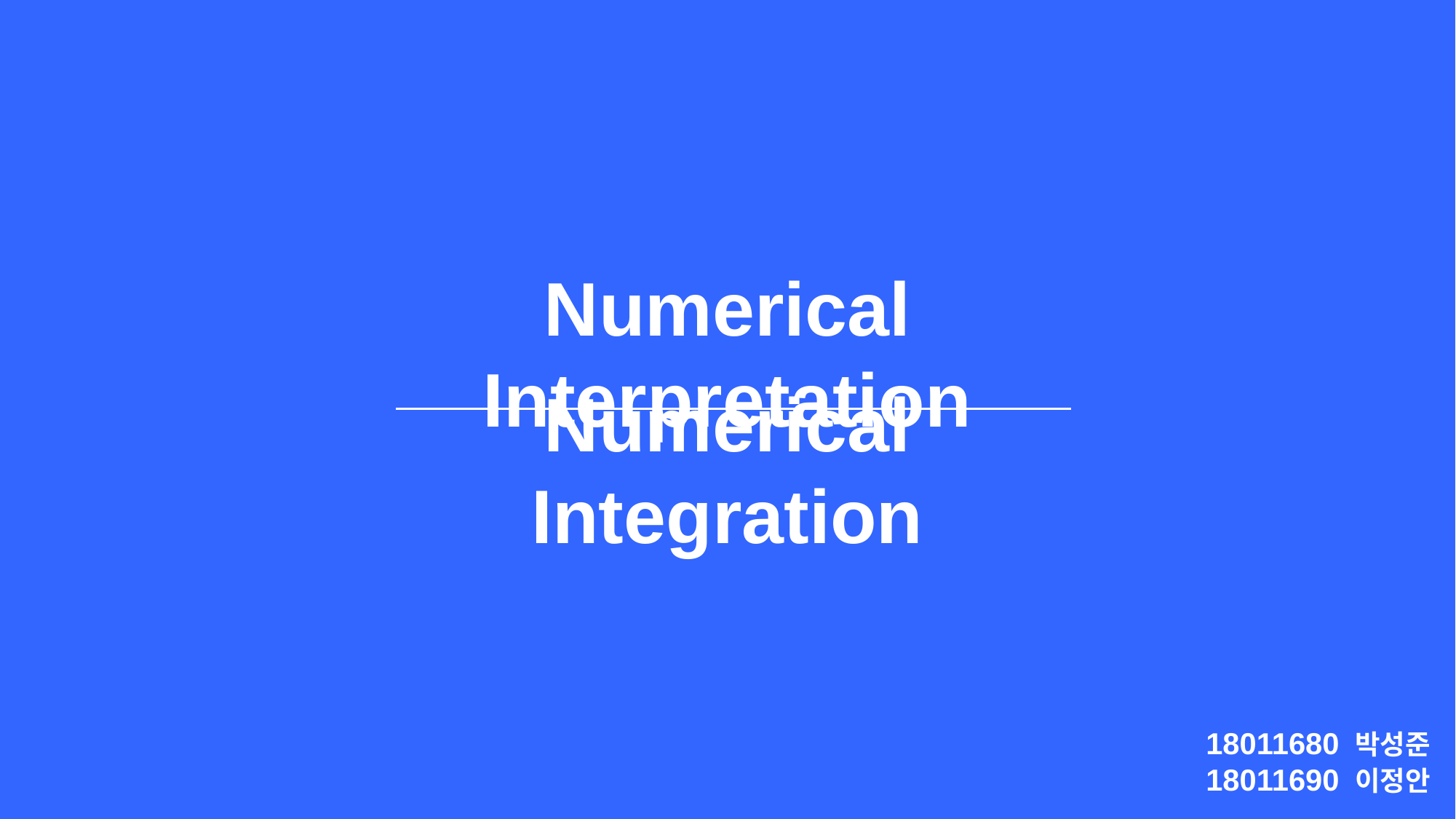

Numerical Interpretation
Numerical Integration
18011680 박성준
18011690 이정안